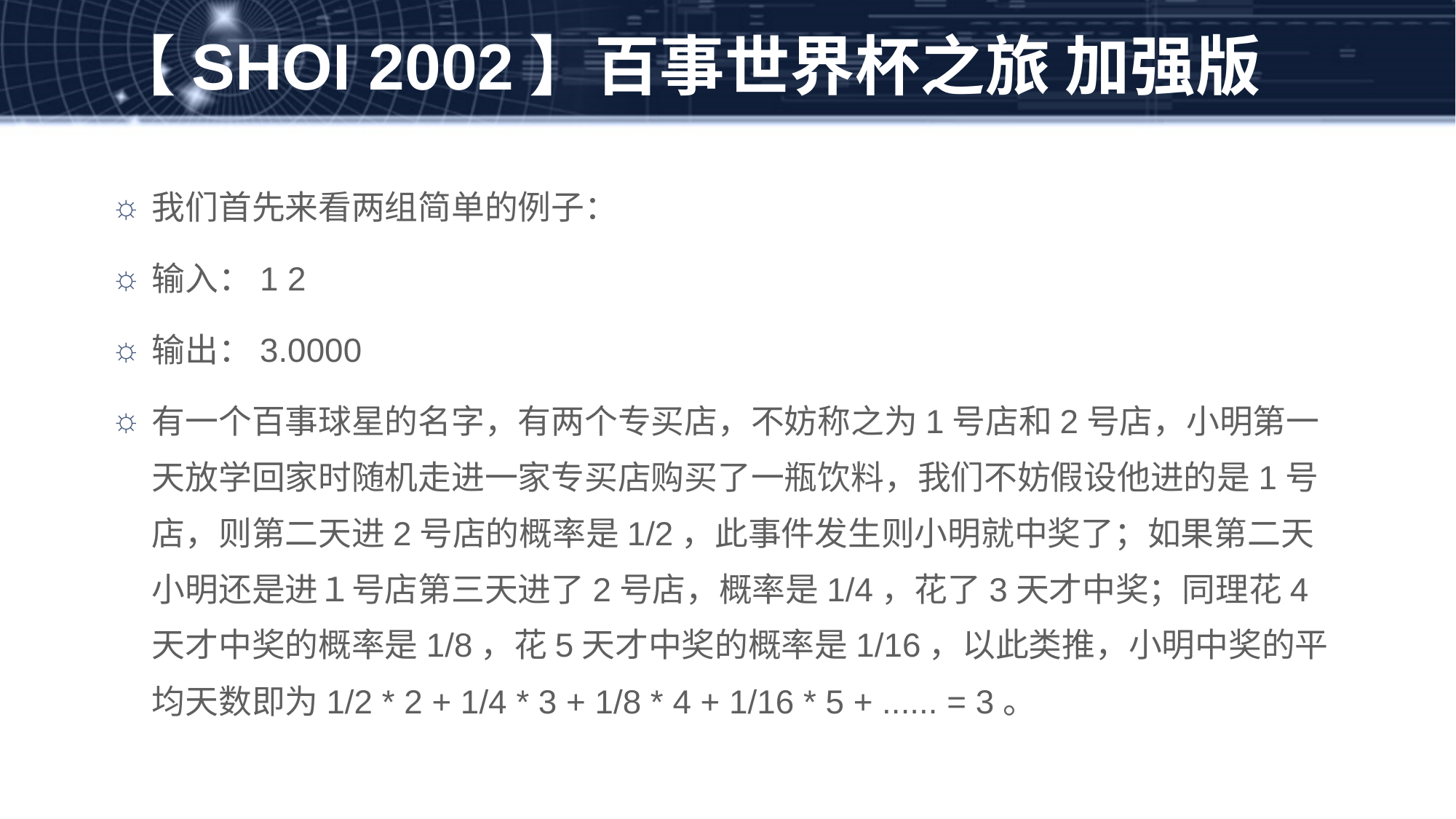

# 【SHOI 2002】百事世界杯之旅 加强版
我们首先来看两组简单的例子：
输入：1 2
输出：3.0000
有一个百事球星的名字，有两个专买店，不妨称之为1号店和2号店，小明第一天放学回家时随机走进一家专买店购买了一瓶饮料，我们不妨假设他进的是1号店，则第二天进2号店的概率是1/2，此事件发生则小明就中奖了；如果第二天小明还是进１号店第三天进了2号店，概率是1/4，花了3天才中奖；同理花4天才中奖的概率是1/8，花5天才中奖的概率是1/16，以此类推，小明中奖的平均天数即为1/2 * 2 + 1/4 * 3 + 1/8 * 4 + 1/16 * 5 + ...... = 3。